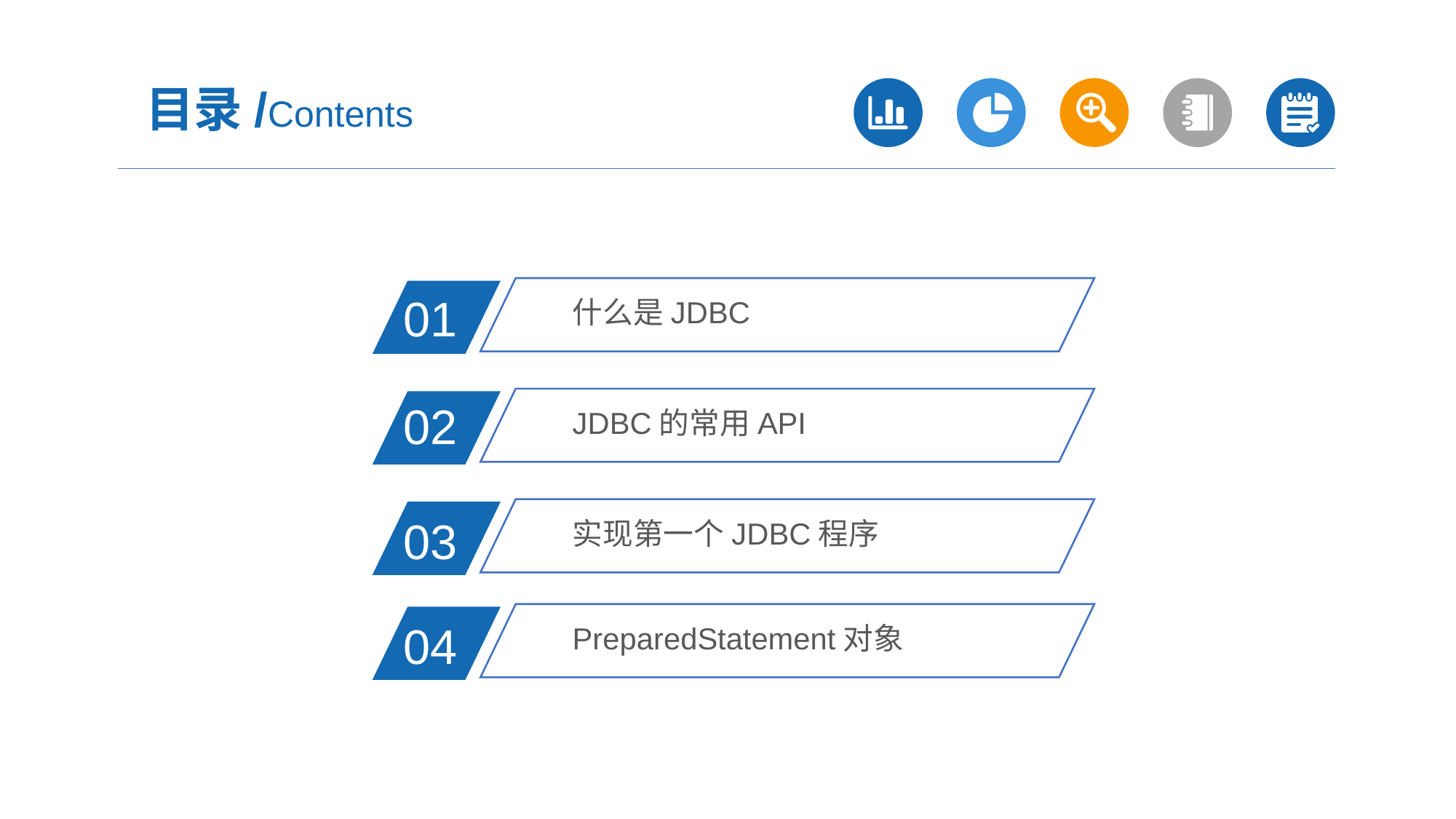

目录/Contents

什么是JDBC

01

JDBC的常用API
02

实现第一个JDBC程序

03

PreparedStatement对象

04